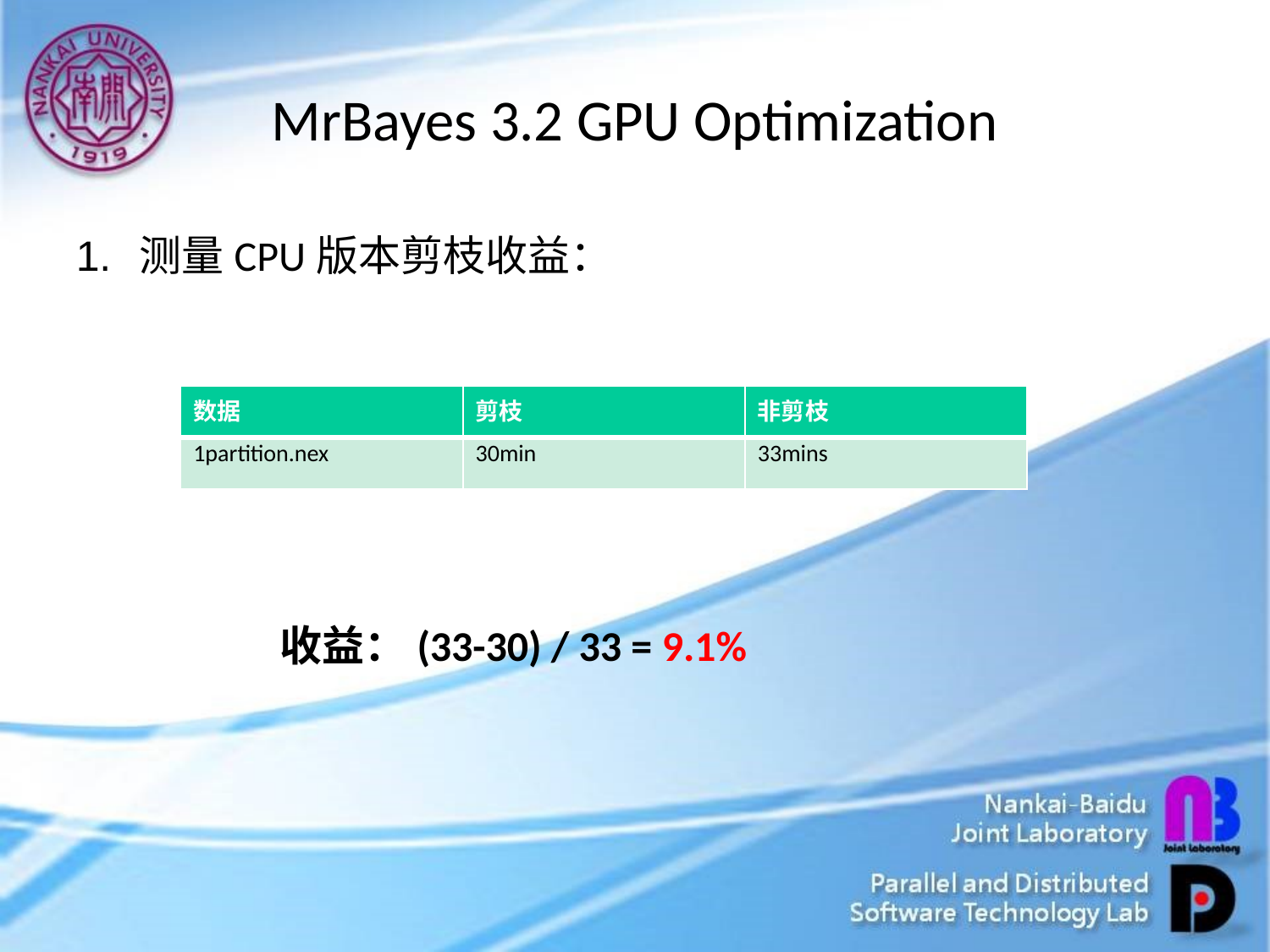

# MrBayes 3.2 GPU Optimization
测量CPU版本剪枝收益：

| 数据 | 剪枝 | 非剪枝 |
| --- | --- | --- |
| 1partition.nex | 30min | 33mins |
收益：(33-30) / 33 = 9.1%